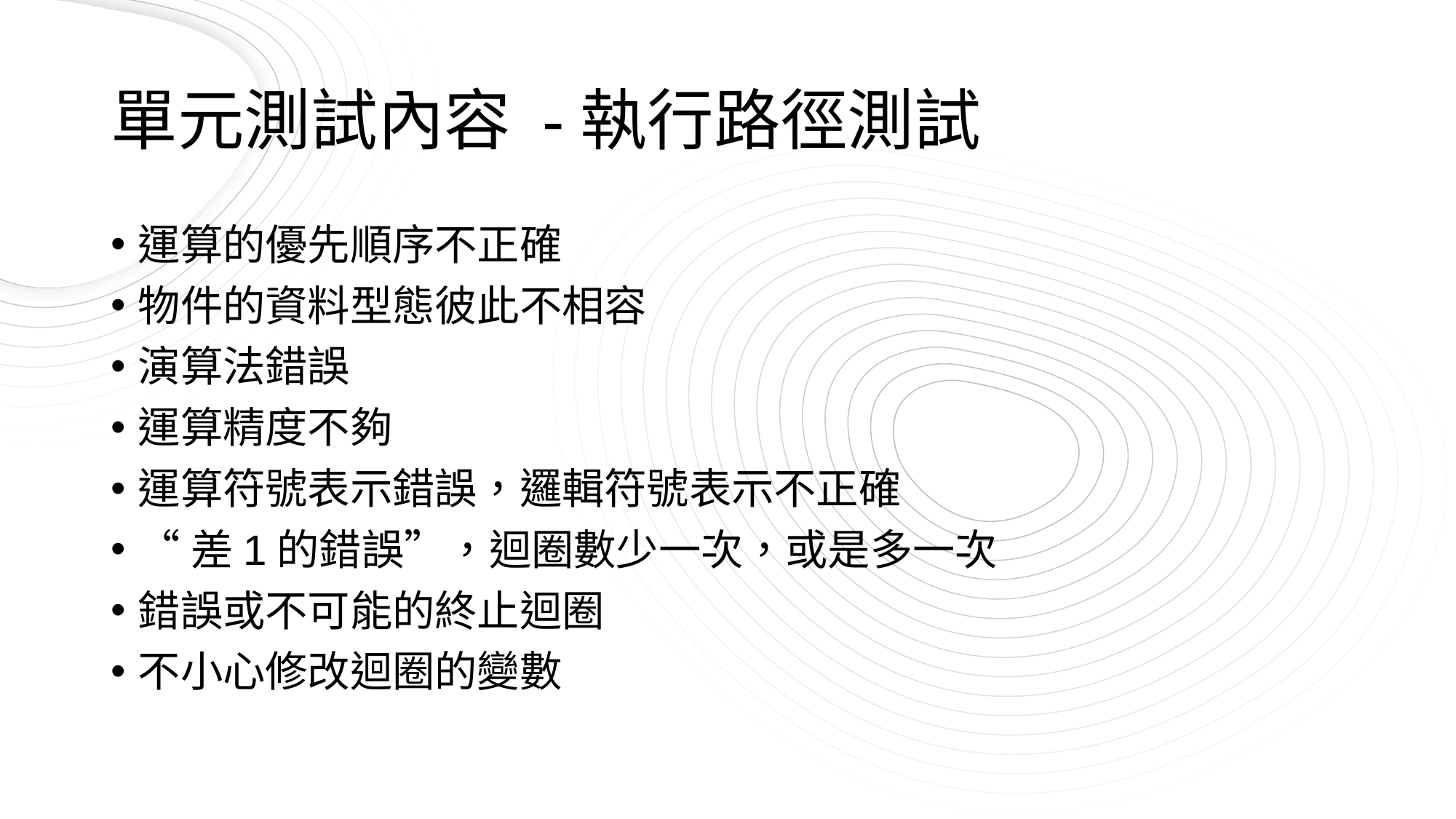

# 單元測試內容 -執行路徑測試
運算的優先順序不正確
物件的資料型態彼此不相容
演算法錯誤
運算精度不夠
運算符號表示錯誤，邏輯符號表示不正確
“差1的錯誤”，迴圈數少一次，或是多一次
錯誤或不可能的終止迴圈
不小心修改迴圈的變數